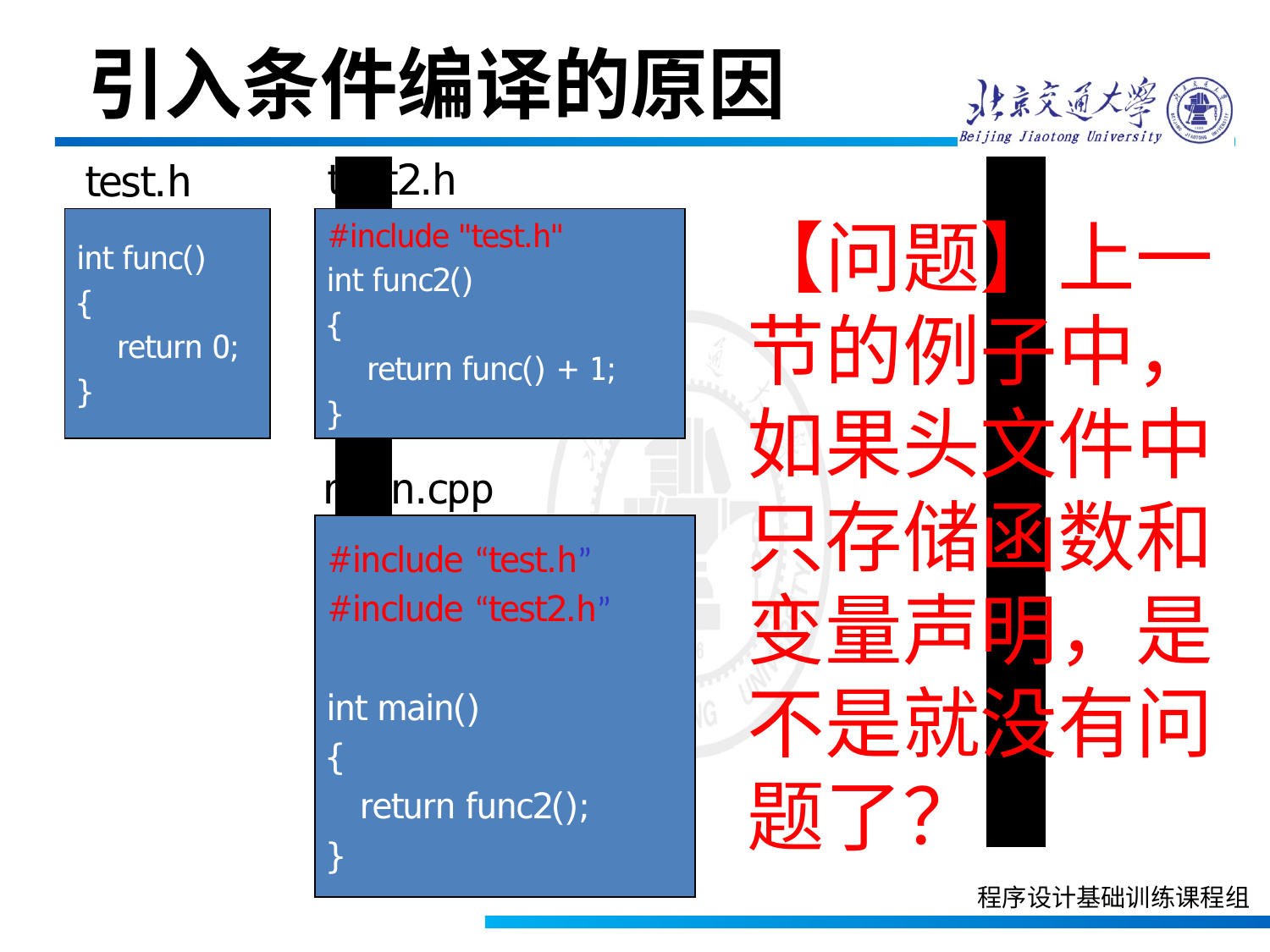

引入条件编译的原因
test2.h
test.h
【问题】上一节的例子中，如果头文件中只存储函数和变量声明，是不是就没有问题了？
int func()
{
    return 0;
}
#include "test.h"
int func2()
{
    return func() + 1;
}
main.cpp
#include “test.h”
#include “test2.h”

int main()
{
   return func2();
}
程序设计基础训练课程组